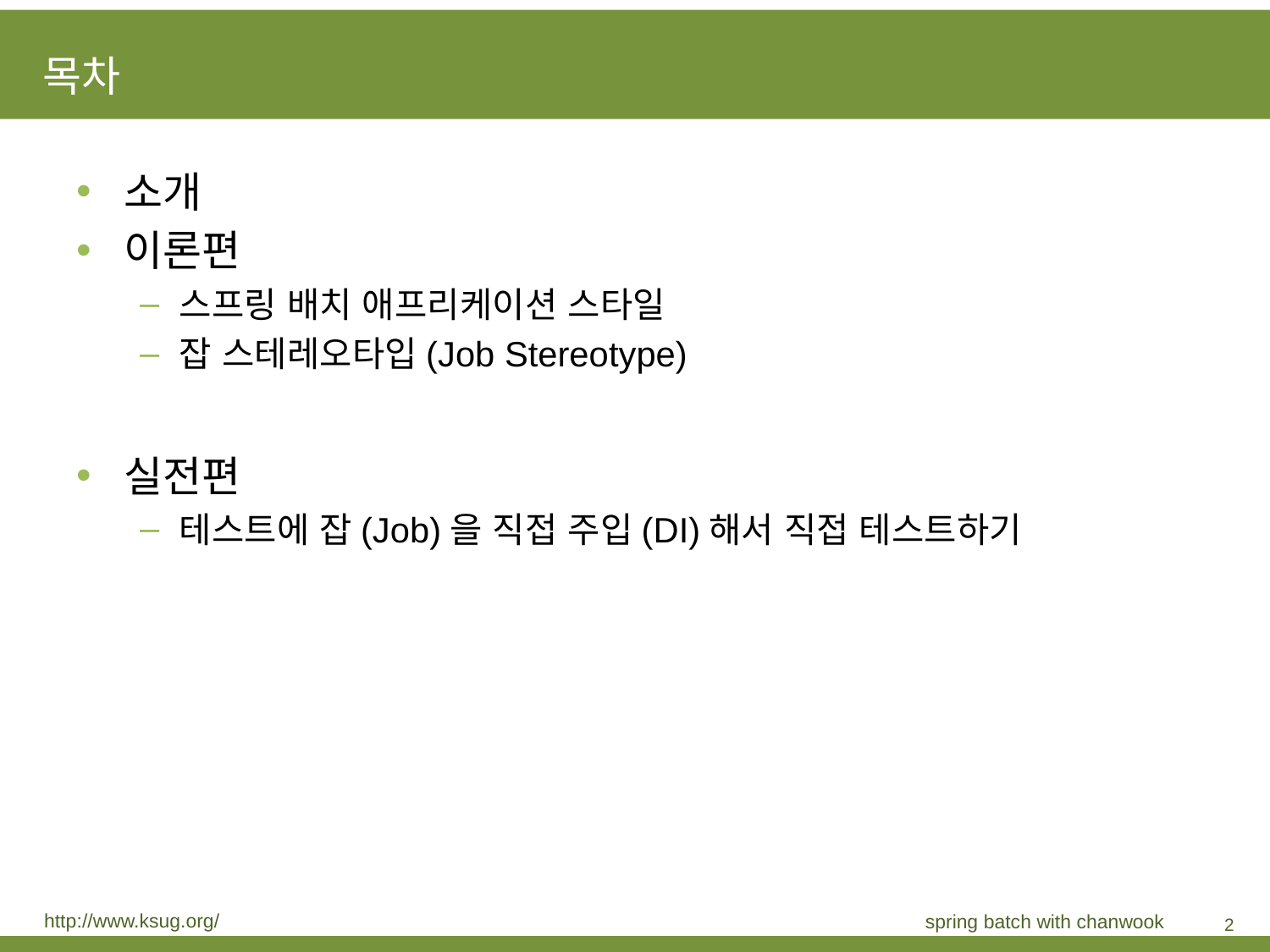

# 목차
소개
이론편
스프링 배치 애프리케이션 스타일
잡 스테레오타입(Job Stereotype)

실전편
테스트에 잡(Job)을 직접 주입(DI)해서 직접 테스트하기
http://www.ksug.org/
spring batch with chanwook
2